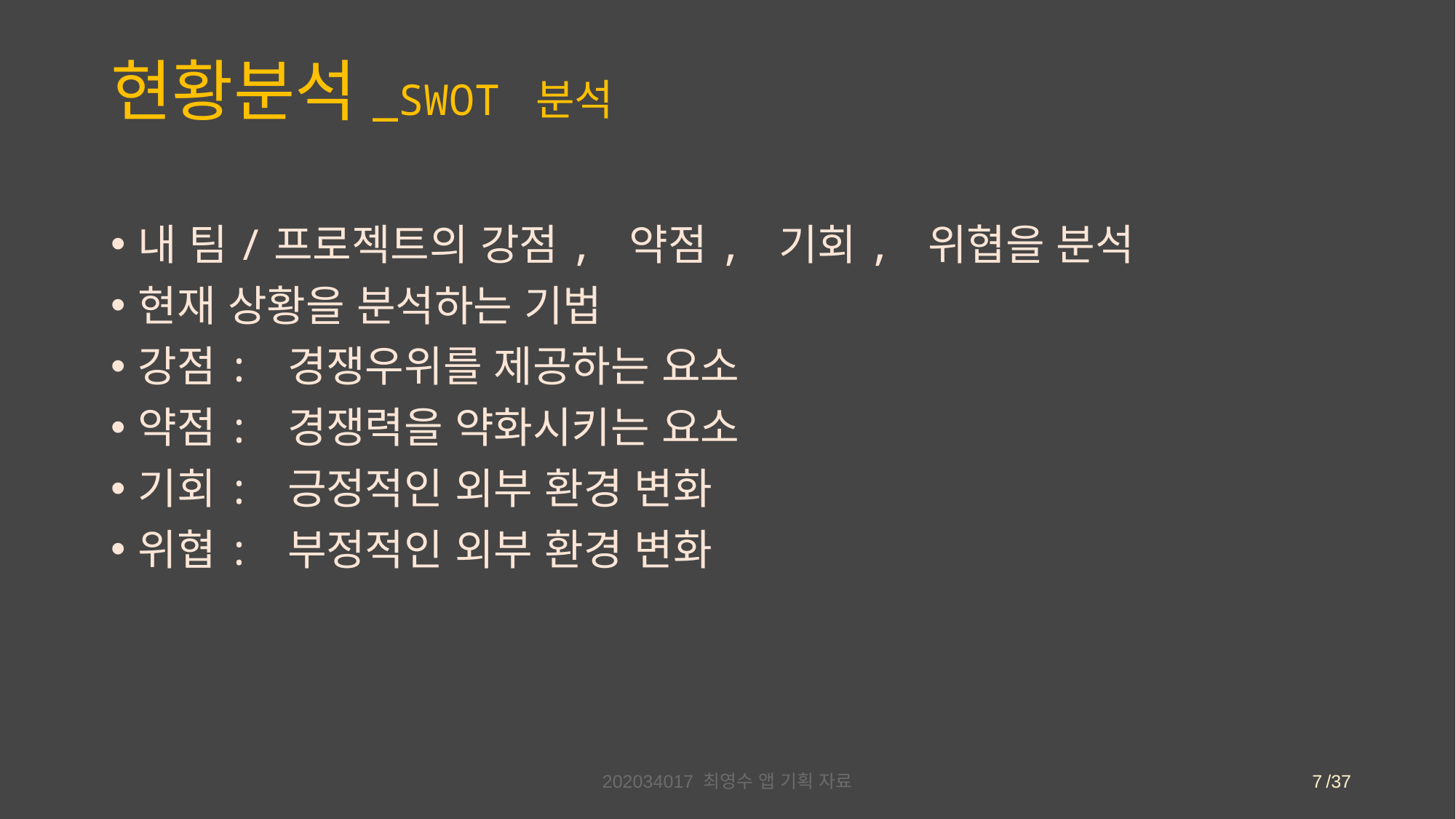

# 현황분석_SWOT 분석
내 팀/프로젝트의 강점, 약점, 기회, 위협을 분석
현재 상황을 분석하는 기법
강점: 경쟁우위를 제공하는 요소
약점: 경쟁력을 약화시키는 요소
기회: 긍정적인 외부 환경 변화
위협: 부정적인 외부 환경 변화

7
202034017 최영수 앱 기획 자료